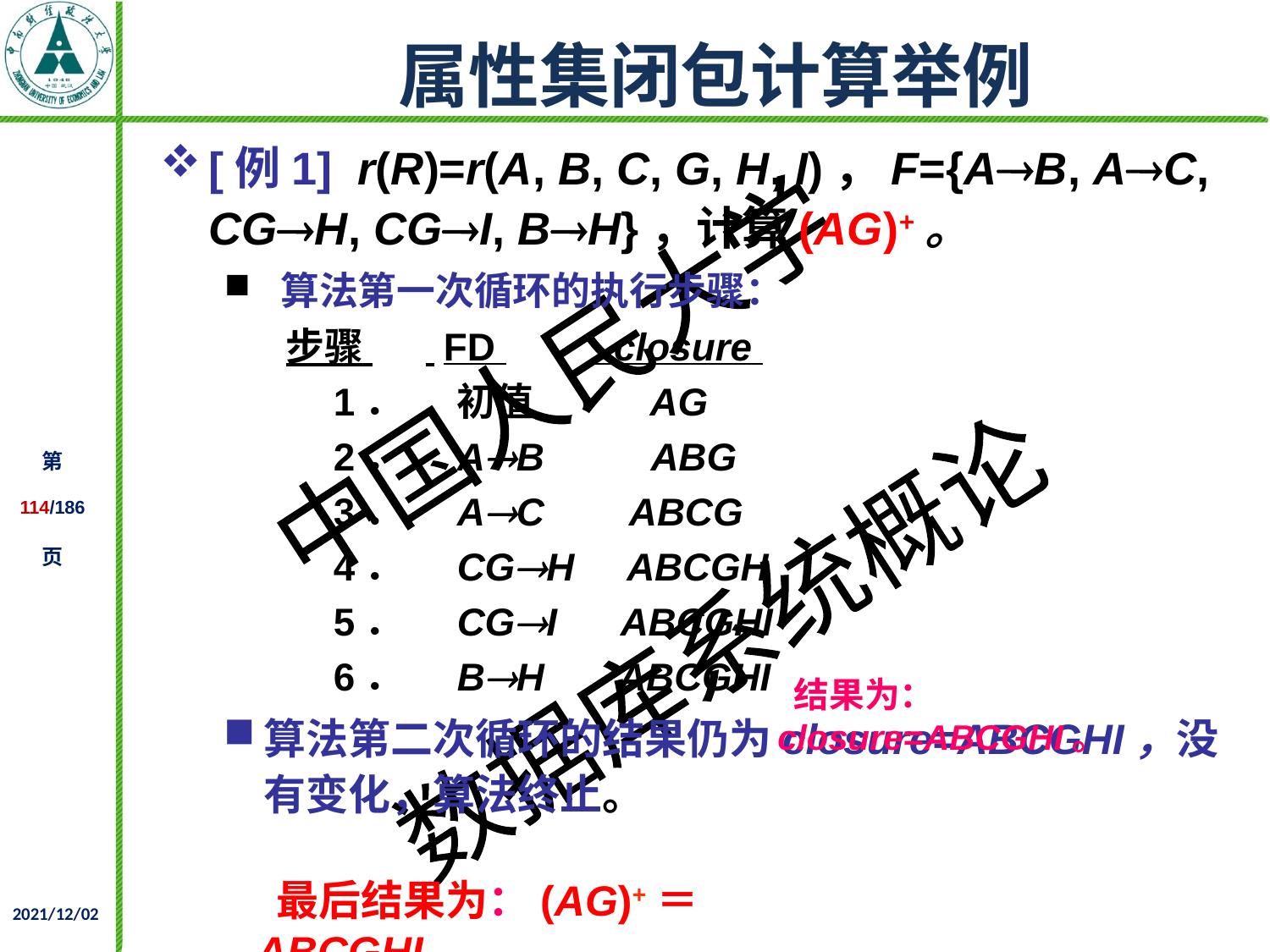

# 属性集闭包计算举例
[例1]  r(R)=r(A, B, C, G, H, I)，F={A→B, A→C, CG→H, CG→I, B→H}，计算(AG)+。
 算法第一次循环的执行步骤：
             步骤        FD           closure
                1．      初值            AG
                2．     A→B          ABG
                3．     A→C        ABCG
                4．     CG→H     ABCGH
                5．     CG→I      ABCGHI
                6．     B→H       ABCGHI
算法第二次循环的结果仍为closure=ABCGHI，没有变化，算法终止。
 结果为：closure=ABCGHI。
 最后结果为：(AG)+＝ABCGHI。
2021/12/02